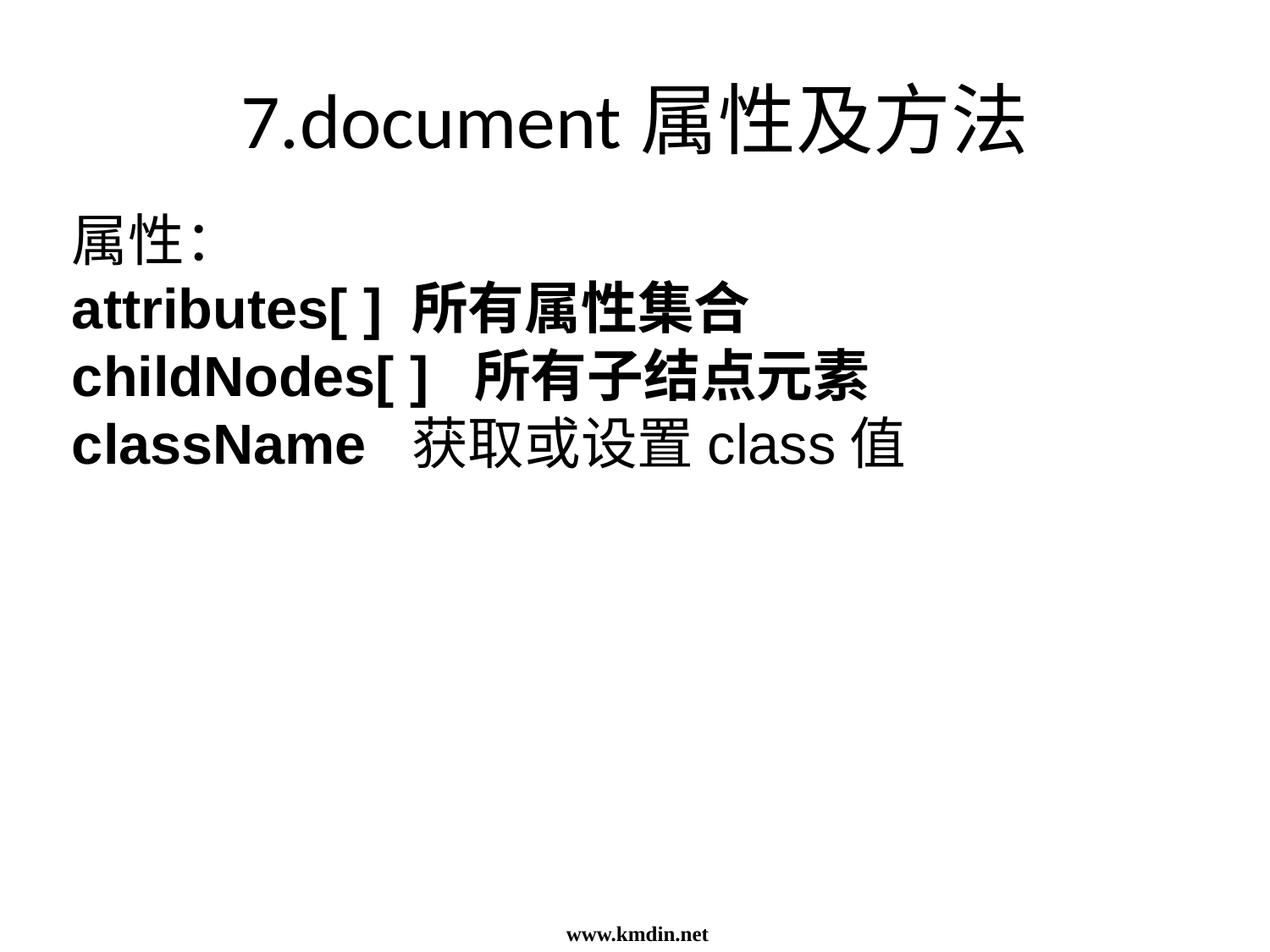

# 7.document属性及方法
属性：
attributes[ ] 所有属性集合
childNodes[ ]  所有子结点元素
className  获取或设置class值